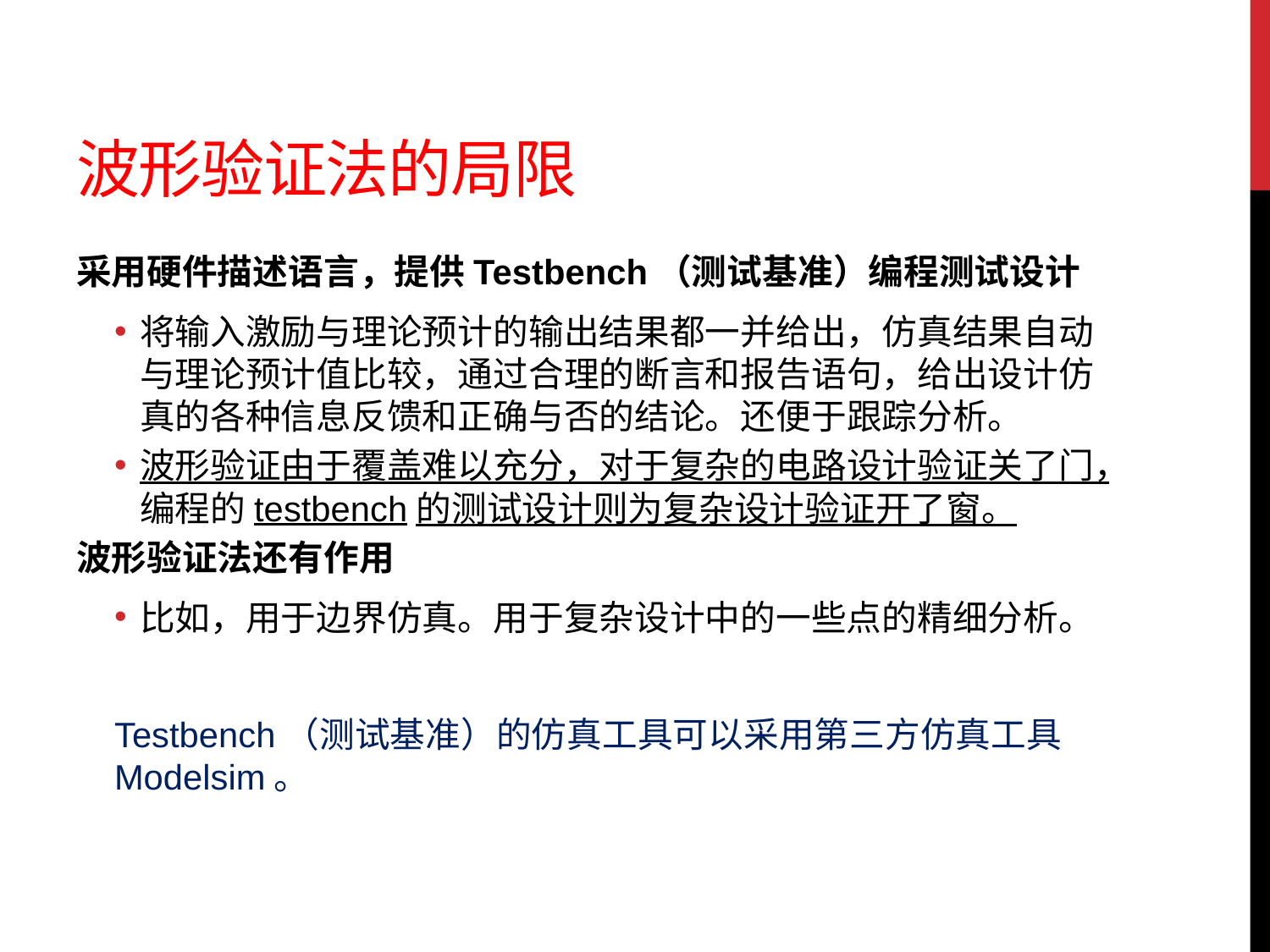

# 波形验证法的局限
采用硬件描述语言，提供Testbench（测试基准）编程测试设计
将输入激励与理论预计的输出结果都一并给出，仿真结果自动与理论预计值比较，通过合理的断言和报告语句，给出设计仿真的各种信息反馈和正确与否的结论。还便于跟踪分析。
波形验证由于覆盖难以充分，对于复杂的电路设计验证关了门，编程的testbench的测试设计则为复杂设计验证开了窗。
波形验证法还有作用
比如，用于边界仿真。用于复杂设计中的一些点的精细分析。

Testbench（测试基准）的仿真工具可以采用第三方仿真工具Modelsim。